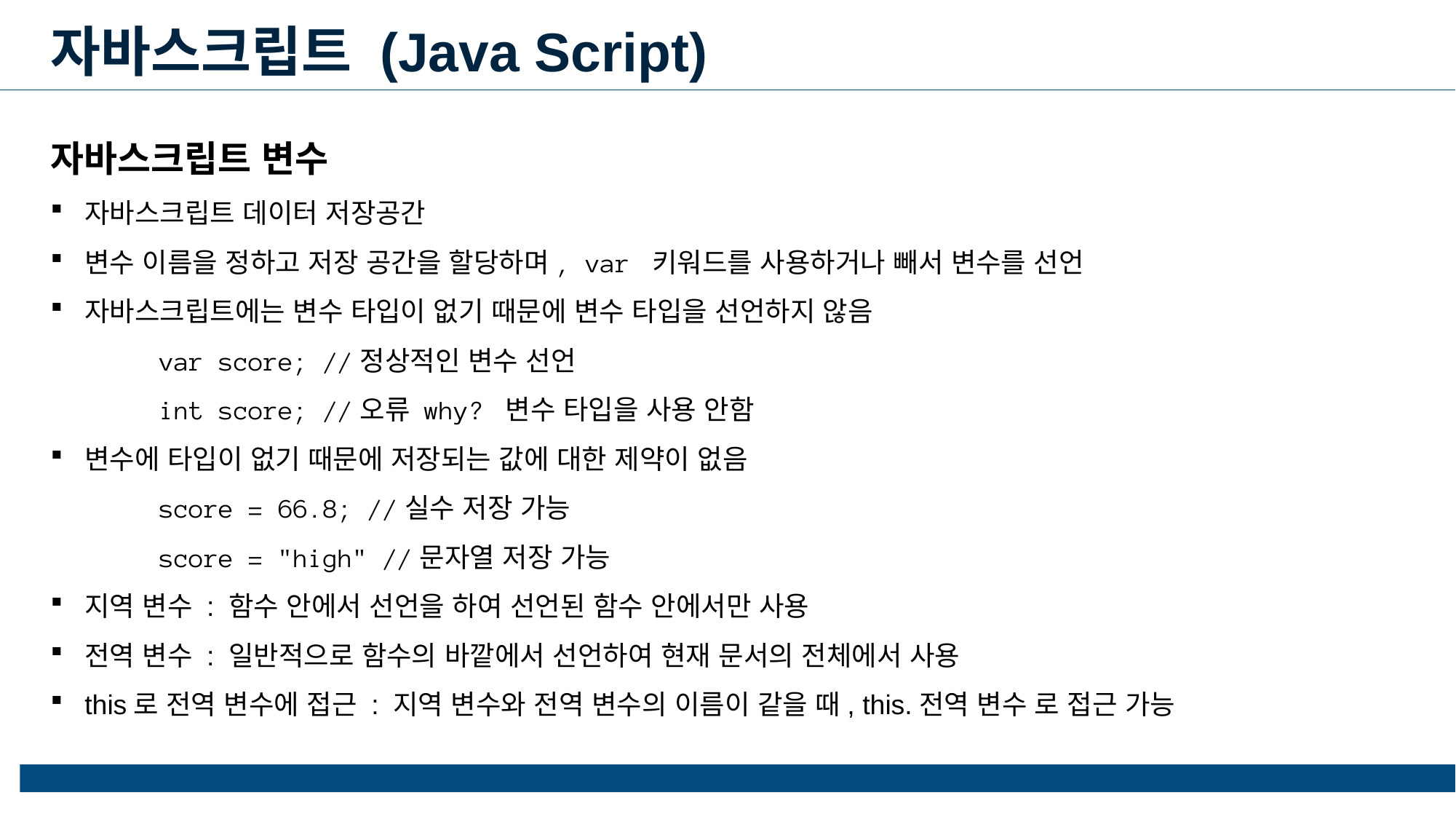

자바스크립트 (Java Script)
자바스크립트 변수
자바스크립트 데이터 저장공간
변수 이름을 정하고 저장 공간을 할당하며, var 키워드를 사용하거나 빼서 변수를 선언
자바스크립트에는 변수 타입이 없기 때문에 변수 타입을 선언하지 않음
	var score; //정상적인 변수 선언
	int score; //오류 why? 변수 타입을 사용 안함
변수에 타입이 없기 때문에 저장되는 값에 대한 제약이 없음
	score = 66.8; //실수 저장 가능
	score = "high" //문자열 저장 가능
지역 변수 : 함수 안에서 선언을 하여 선언된 함수 안에서만 사용
전역 변수 : 일반적으로 함수의 바깥에서 선언하여 현재 문서의 전체에서 사용
this로 전역 변수에 접근 : 지역 변수와 전역 변수의 이름이 같을 때, this.전역 변수 로 접근 가능